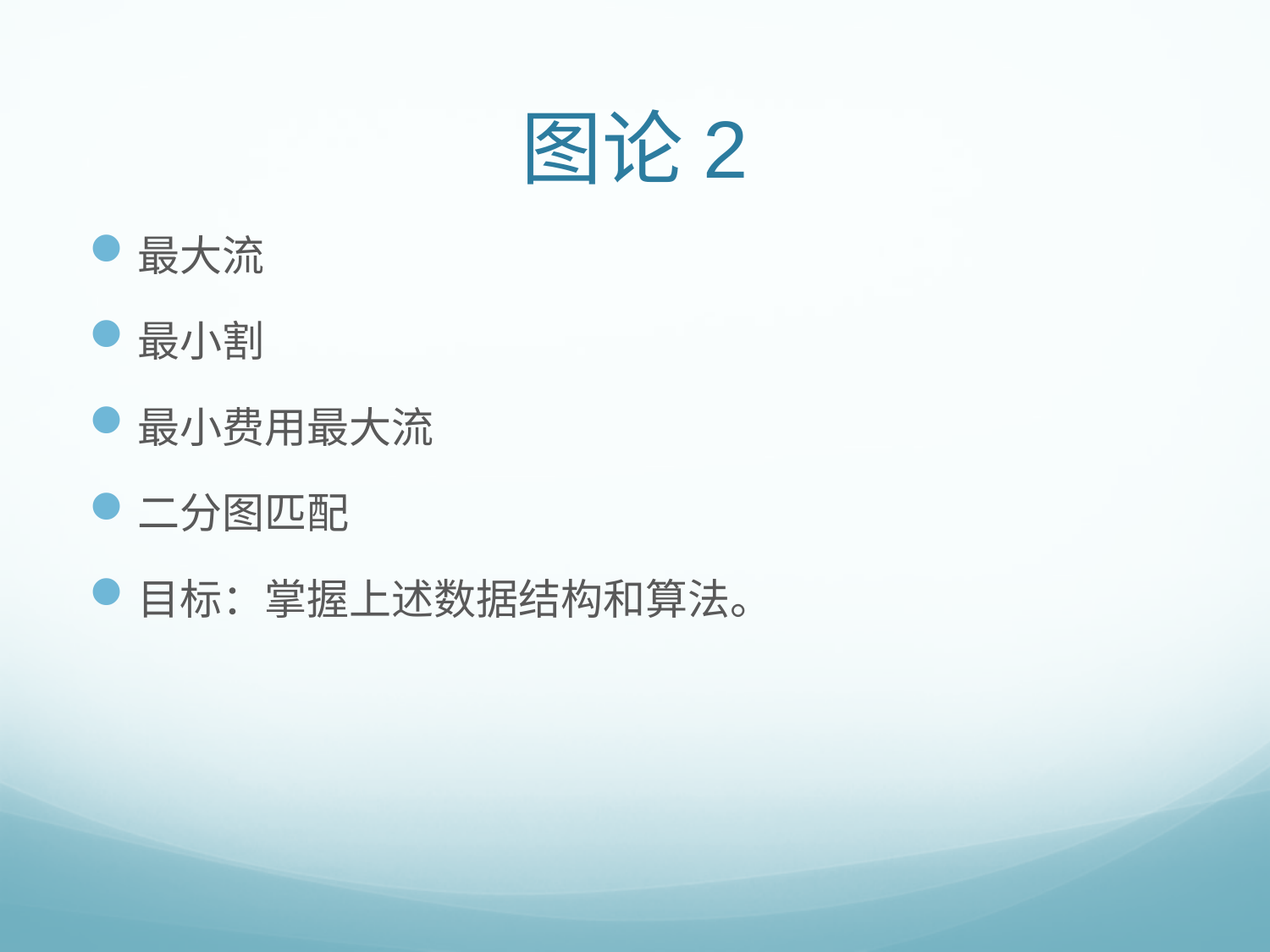

# 图论2
最大流
最小割
最小费用最大流
二分图匹配
目标：掌握上述数据结构和算法。